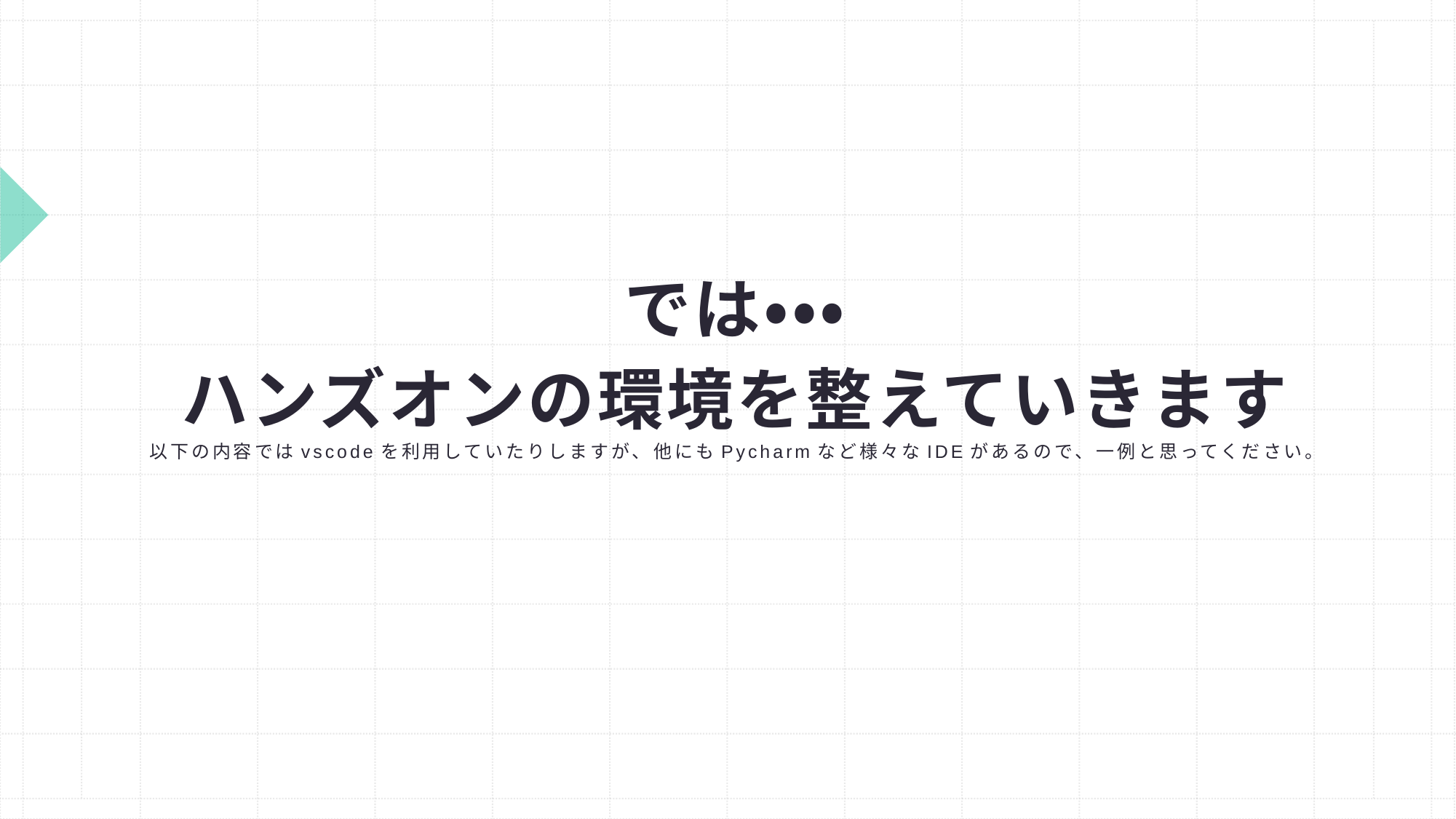

# では・・・ ハンズオンの環境を整えていきます 以下の内容ではvscodeを利用していたりしますが、他にもPycharmなど様々なIDEがあるので、一例と思ってください。